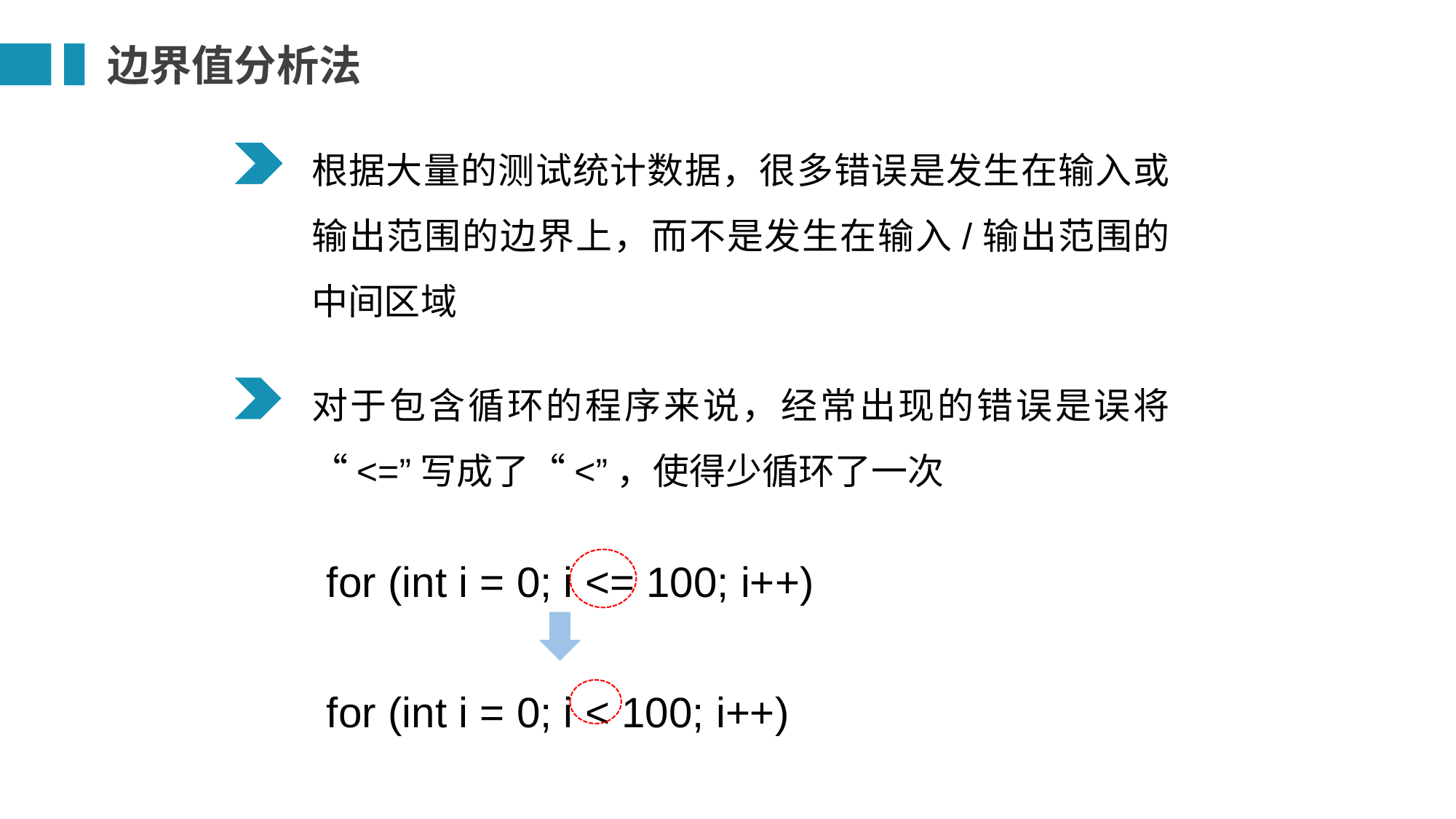

边界值分析法

根据大量的测试统计数据，很多错误是发生在输入或输出范围的边界上，而不是发生在输入/输出范围的中间区域

对于包含循环的程序来说，经常出现的错误是误将“<=”写成了“<”，使得少循环了一次

for (int i = 0; i <= 100; i++)

for (int i = 0; i < 100; i++)

34